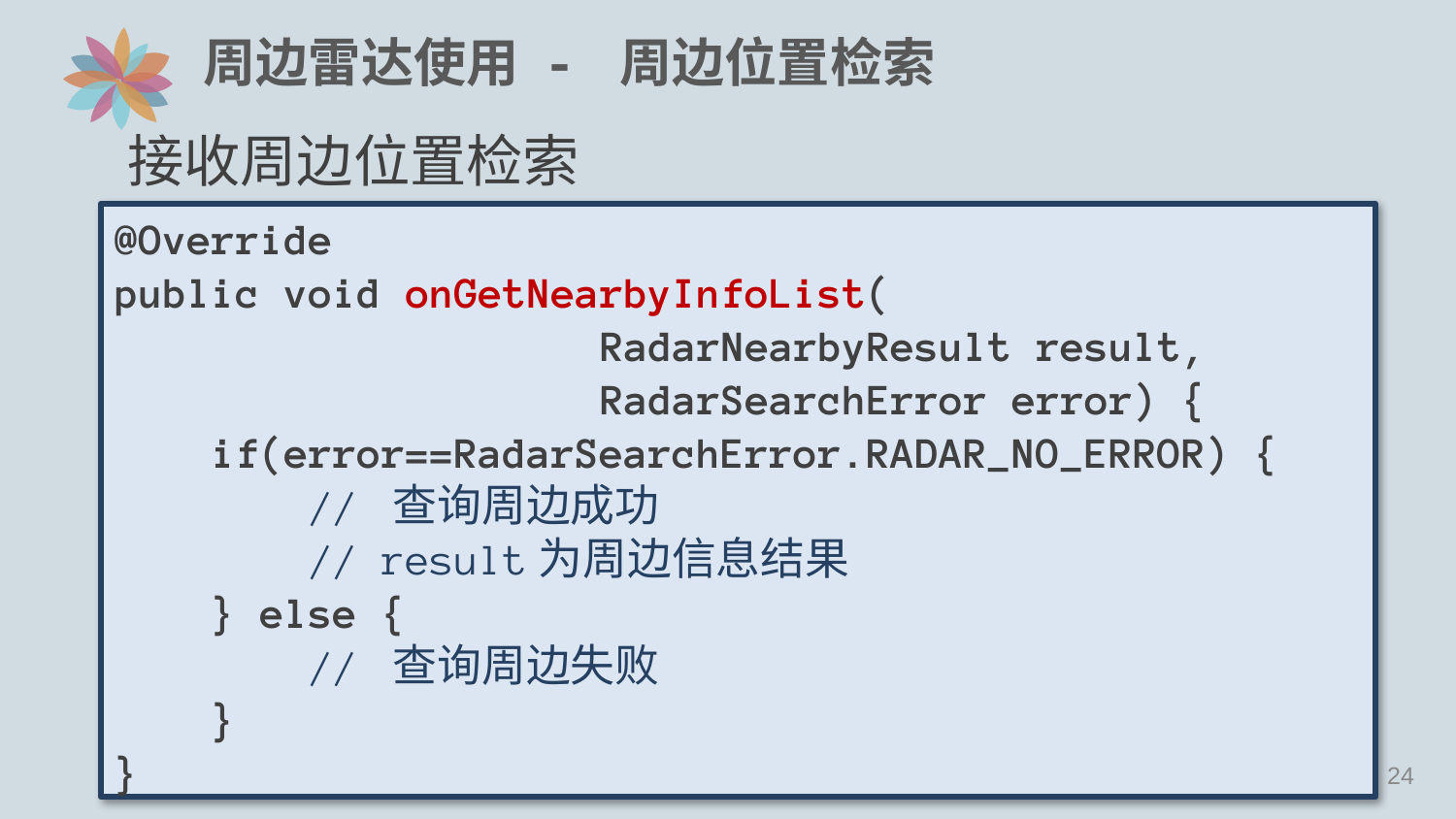

# 周边雷达使用 - 周边位置检索
接收周边位置检索
@Override
public void onGetNearbyInfoList(
                    RadarNearbyResult result,
                    RadarSearchError error) {
    if(error==RadarSearchError.RADAR_NO_ERROR) {
        // 查询周边成功
        // result为周边信息结果
    } else {
        // 查询周边失败
    }
}
24